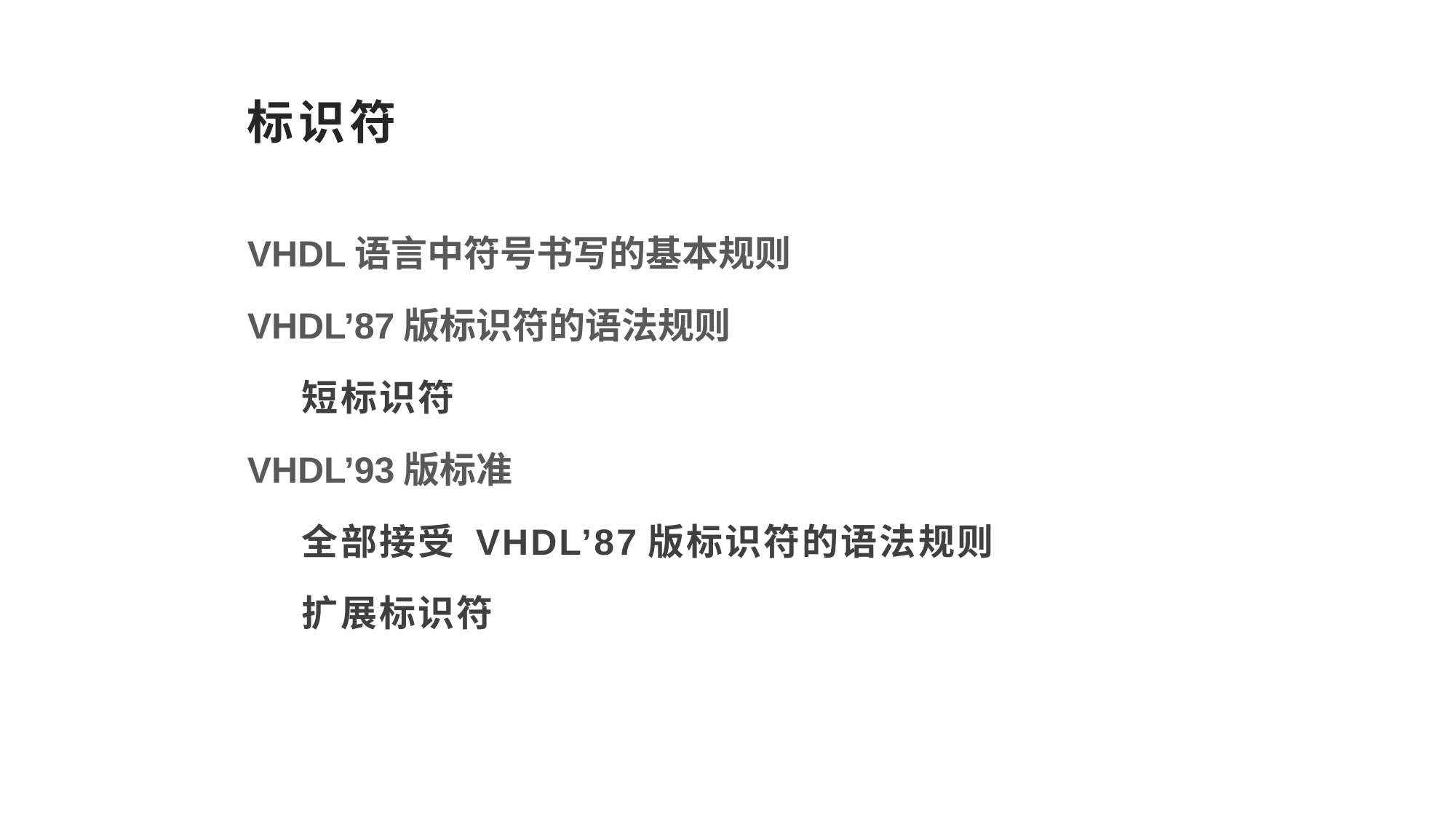

# 标识符
VHDL语言中符号书写的基本规则
VHDL’87版标识符的语法规则
短标识符
VHDL’93版标准
全部接受 VHDL’87版标识符的语法规则
扩展标识符